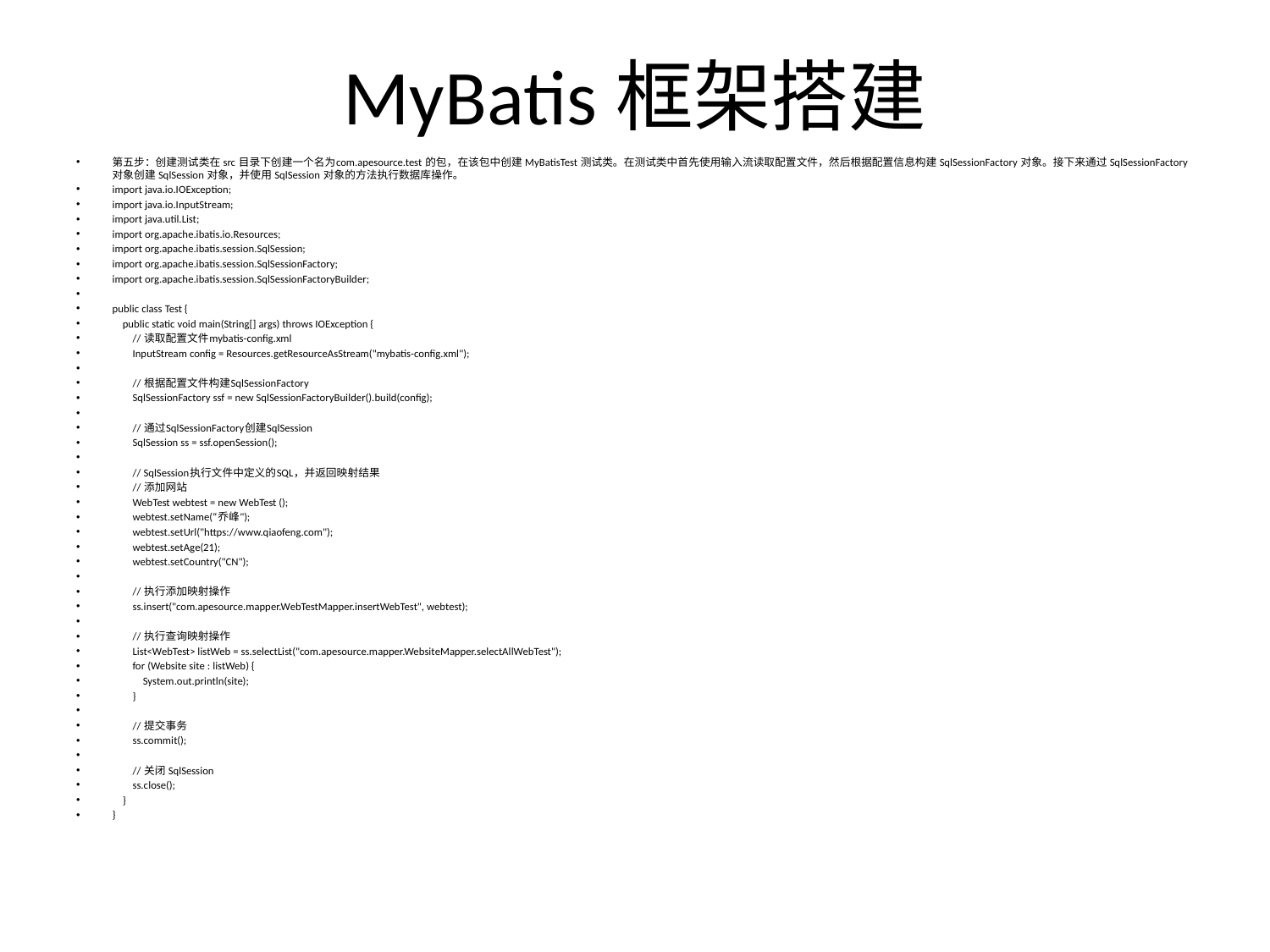

# MyBatis框架搭建
第五步：创建测试类在 src 目录下创建一个名为com.apesource.test 的包，在该包中创建 MyBatisTest 测试类。在测试类中首先使用输入流读取配置文件，然后根据配置信息构建 SqlSessionFactory 对象。接下来通过 SqlSessionFactory 对象创建 SqlSession 对象，并使用 SqlSession 对象的方法执行数据库操作。
import java.io.IOException;
import java.io.InputStream;
import java.util.List;
import org.apache.ibatis.io.Resources;
import org.apache.ibatis.session.SqlSession;
import org.apache.ibatis.session.SqlSessionFactory;
import org.apache.ibatis.session.SqlSessionFactoryBuilder;

public class Test {
    public static void main(String[] args) throws IOException {
        // 读取配置文件mybatis-config.xml
        InputStream config = Resources.getResourceAsStream("mybatis-config.xml");

        // 根据配置文件构建SqlSessionFactory
        SqlSessionFactory ssf = new SqlSessionFactoryBuilder().build(config);

        // 通过SqlSessionFactory创建SqlSession
        SqlSession ss = ssf.openSession();

        // SqlSession执行文件中定义的SQL，并返回映射结果
        // 添加网站
        WebTest webtest = new WebTest ();
        webtest.setName(“乔峰");
        webtest.setUrl("https://www.qiaofeng.com");
        webtest.setAge(21);
        webtest.setCountry("CN");

        // 执行添加映射操作
        ss.insert("com.apesource.mapper.WebTestMapper.insertWebTest", webtest);

        // 执行查询映射操作
        List<WebTest> listWeb = ss.selectList("com.apesource.mapper.WebsiteMapper.selectAllWebTest");
        for (Website site : listWeb) {
            System.out.println(site);
        }

        // 提交事务
        ss.commit();

        // 关闭 SqlSession
        ss.close();
    }
}